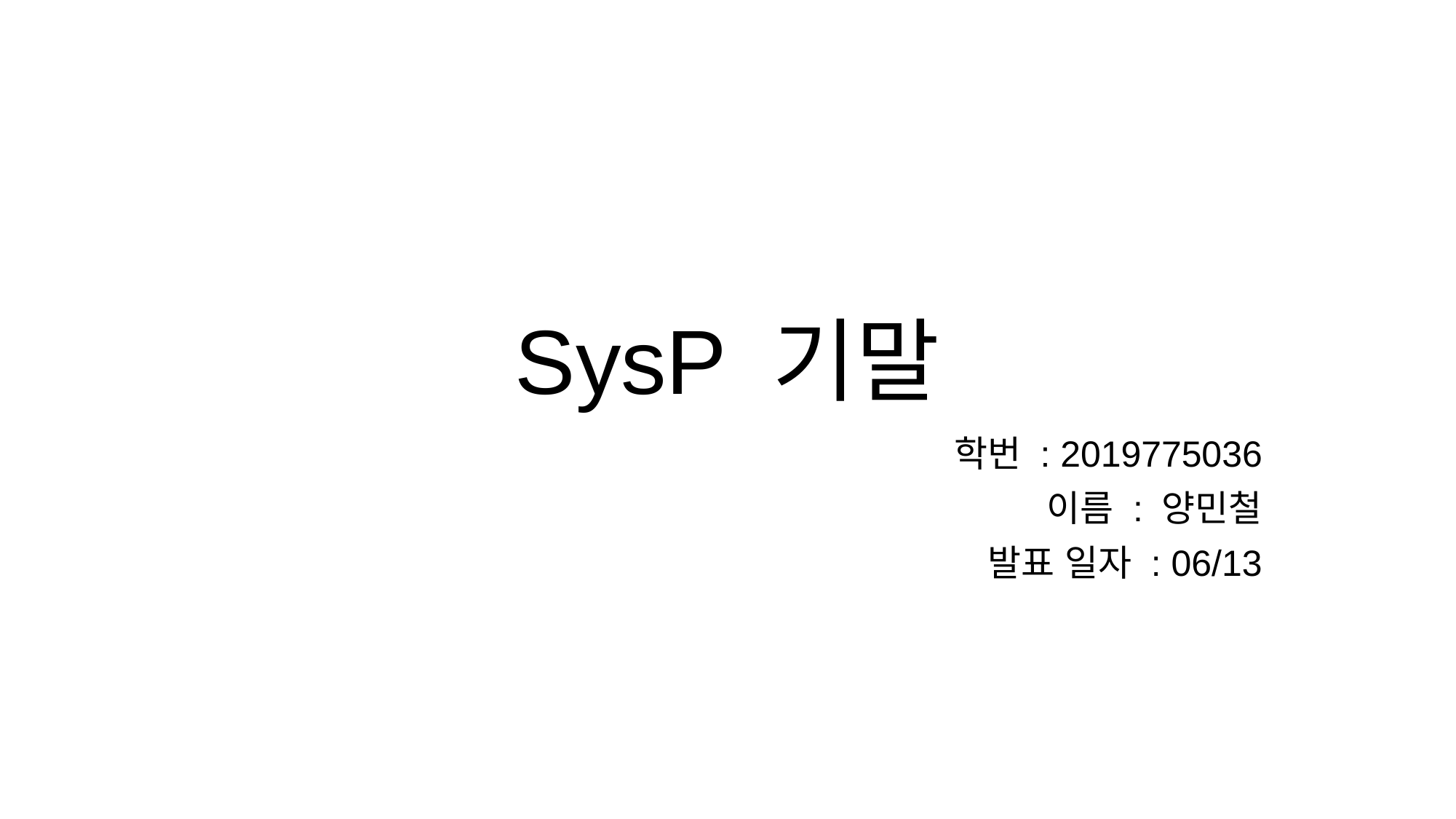

# SysP 기말
학번 : 2019775036
이름 : 양민철
발표 일자 : 06/13